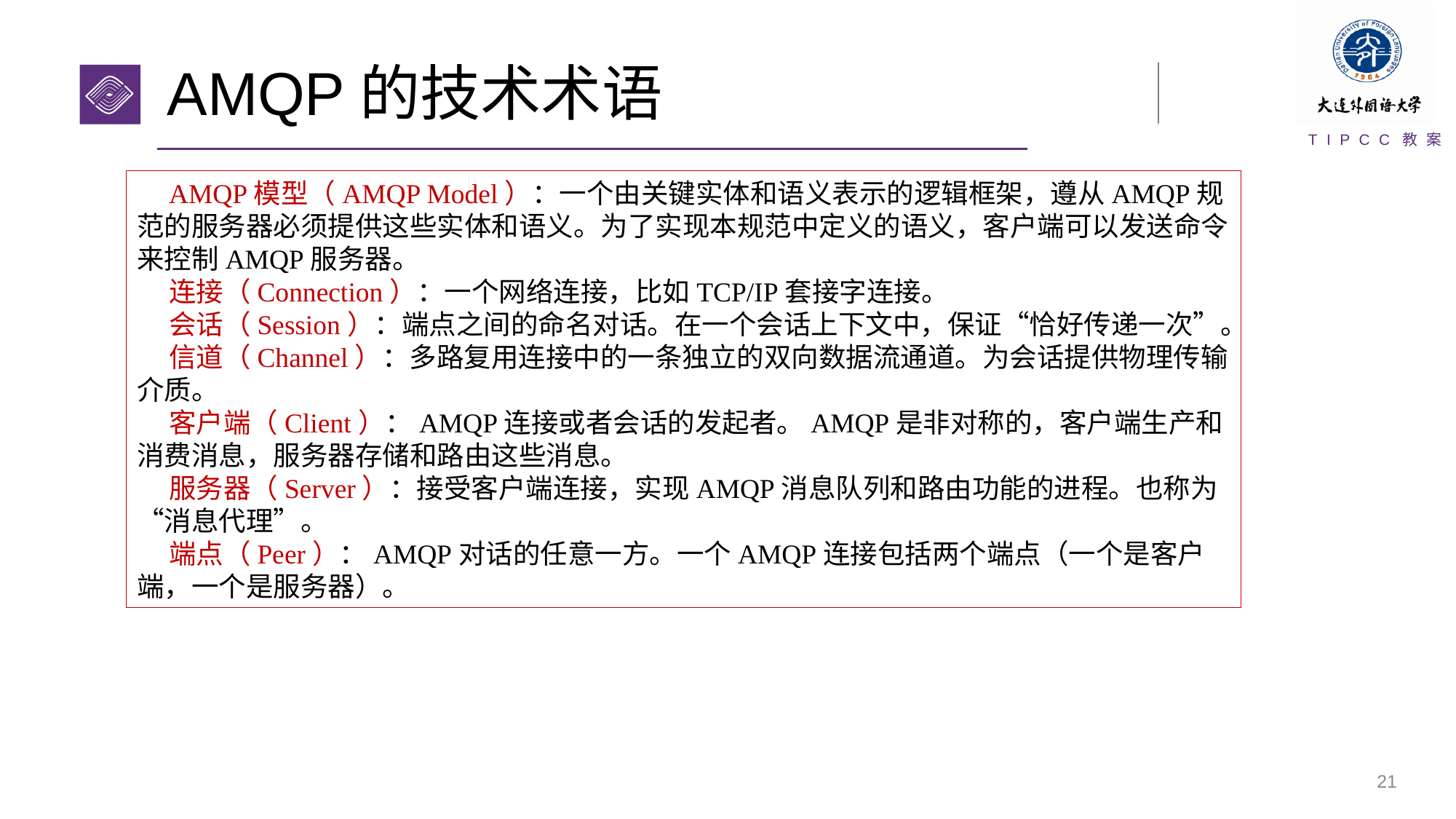

# AMQP的技术术语
AMQP模型（AMQP Model）：一个由关键实体和语义表示的逻辑框架，遵从AMQP规范的服务器必须提供这些实体和语义。为了实现本规范中定义的语义，客户端可以发送命令来控制AMQP服务器。
连接（Connection）：一个网络连接，比如TCP/IP套接字连接。
会话（Session）：端点之间的命名对话。在一个会话上下文中，保证“恰好传递一次”。
信道（Channel）：多路复用连接中的一条独立的双向数据流通道。为会话提供物理传输介质。
客户端（Client）：AMQP连接或者会话的发起者。AMQP是非对称的，客户端生产和消费消息，服务器存储和路由这些消息。
服务器（Server）：接受客户端连接，实现AMQP消息队列和路由功能的进程。也称为“消息代理”。
端点（Peer）：AMQP对话的任意一方。一个AMQP连接包括两个端点（一个是客户端，一个是服务器）。
21